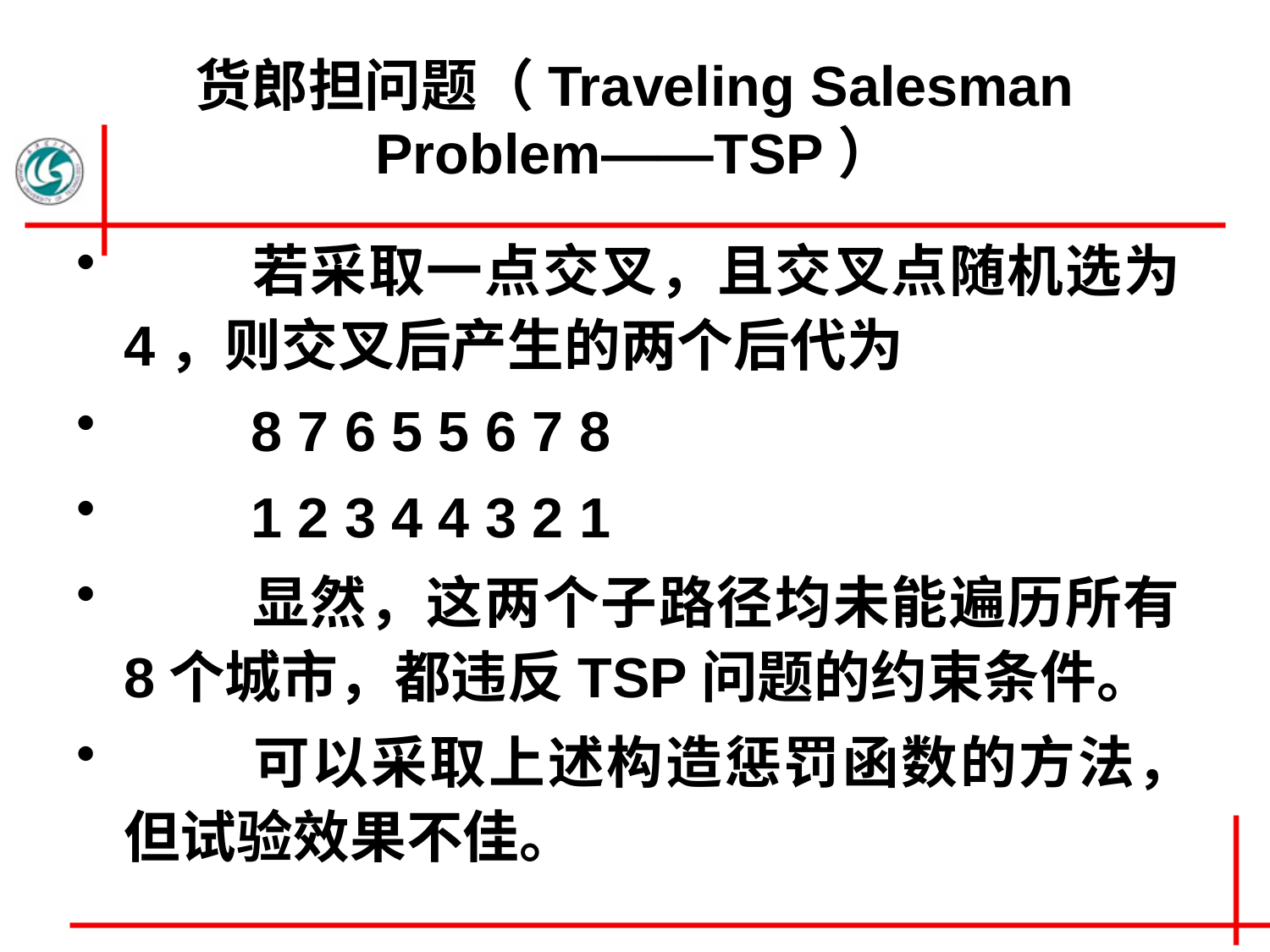

# 货郎担问题（Traveling Salesman Problem——TSP）
	若采取一点交叉，且交叉点随机选为4，则交叉后产生的两个后代为
    	8 7 6 5 5 6 7 8
   	1 2 3 4 4 3 2 1
	显然，这两个子路径均未能遍历所有8个城市，都违反TSP问题的约束条件。
	可以采取上述构造惩罚函数的方法，但试验效果不佳。